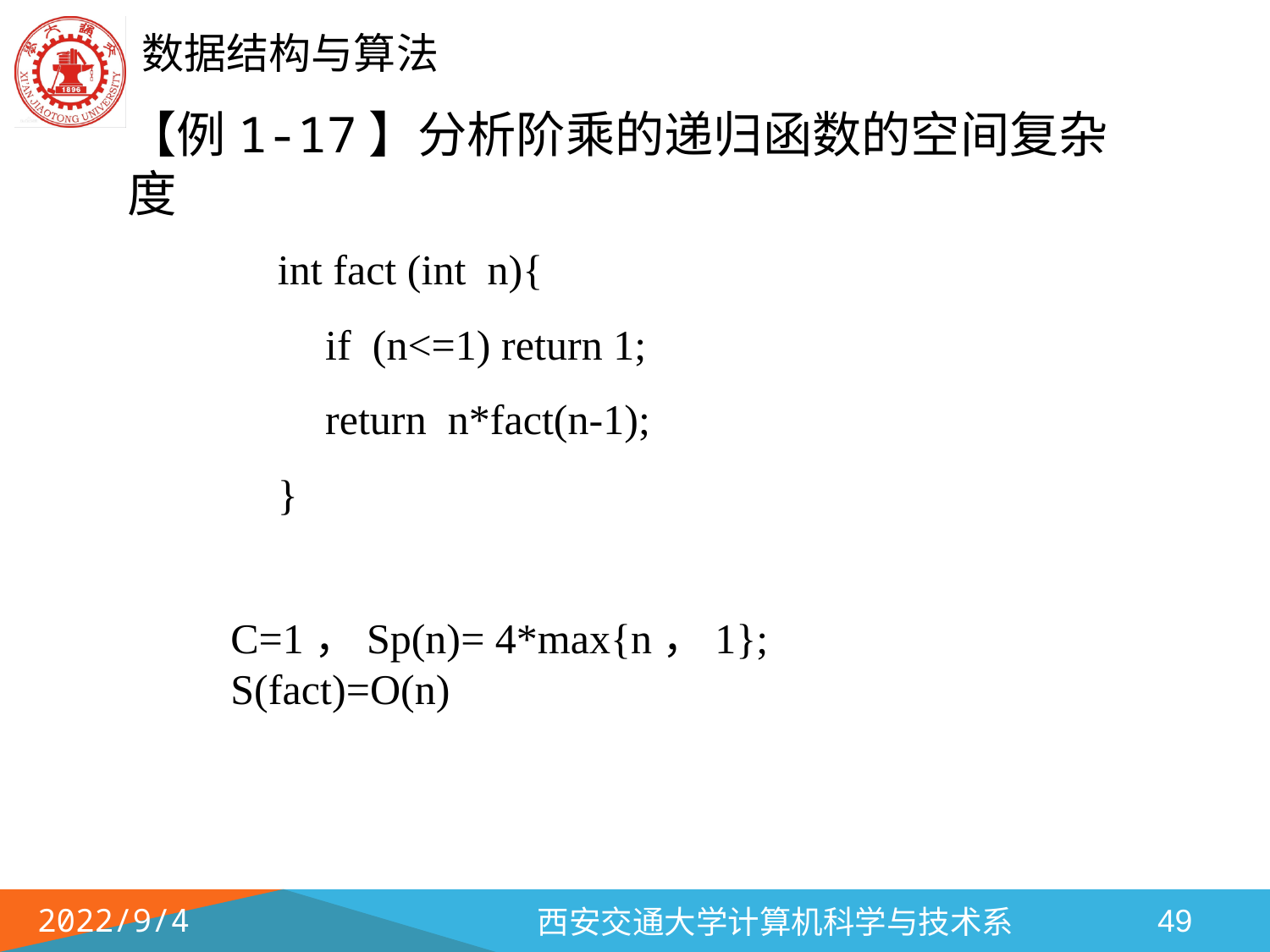

# 【例1-17】分析阶乘的递归函数的空间复杂度
int fact (int  n){
	if  (n<=1) return 1;
	return  n*fact(n-1);
}

C=1，Sp(n)= 4*max{n，1};
S(fact)=O(n)